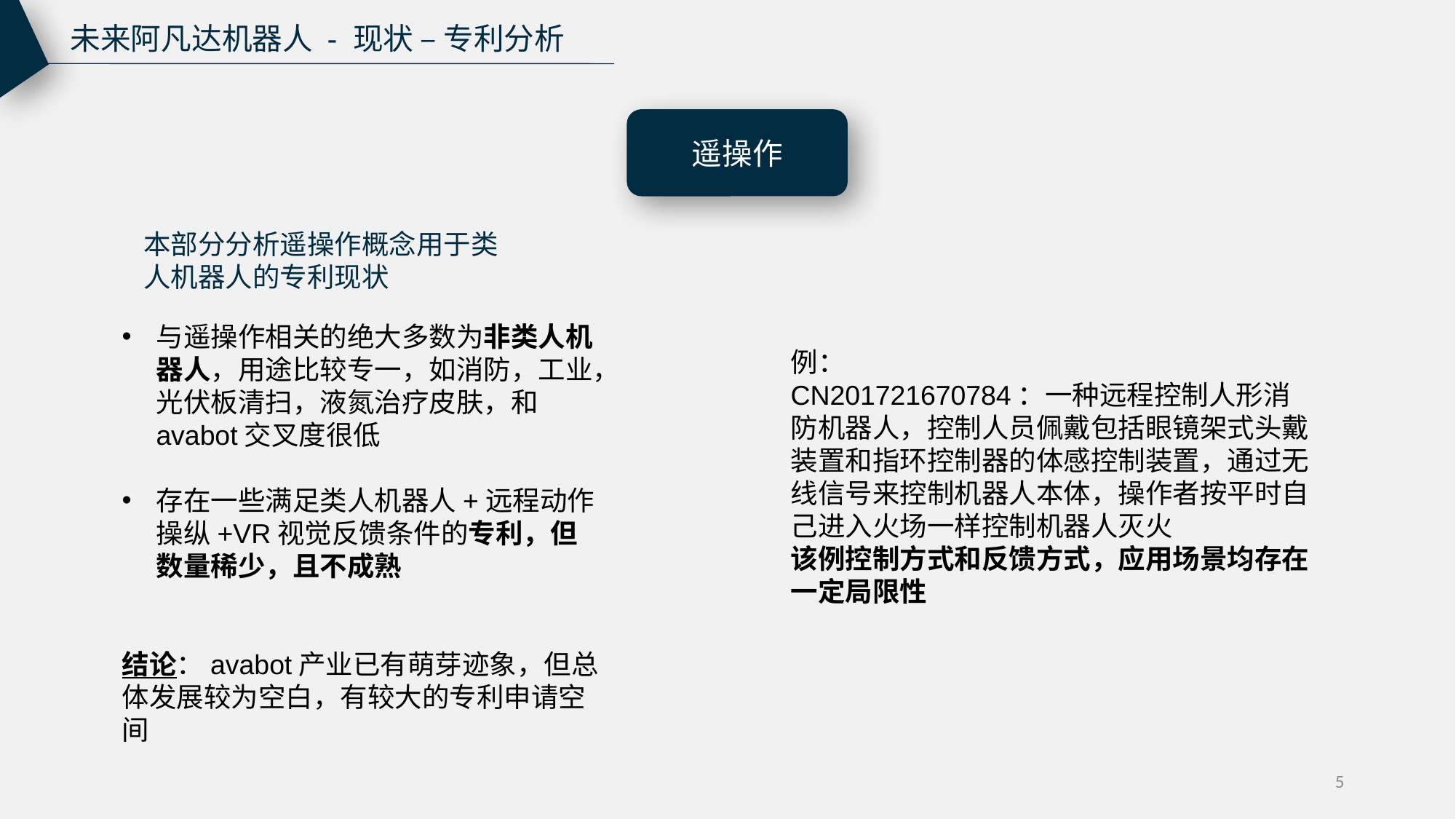

未来阿凡达机器人 - 现状 – 专利分析

遥操作
本部分分析遥操作概念用于类
人机器人的专利现状
与遥操作相关的绝大多数为非类人机器人，用途比较专一，如消防，工业，光伏板清扫，液氮治疗皮肤，和avabot交叉度很低

存在一些满足类人机器人+远程动作操纵+VR视觉反馈条件的专利，但数量稀少，且不成熟

结论：avabot产业已有萌芽迹象，但总体发展较为空白，有较大的专利申请空间
例：
CN201721670784：一种远程控制人形消防机器人，控制人员佩戴包括眼镜架式头戴装置和指环控制器的体感控制装置，通过无线信号来控制机器人本体，操作者按平时自己进入火场一样控制机器人灭火
该例控制方式和反馈方式，应用场景均存在一定局限性
5